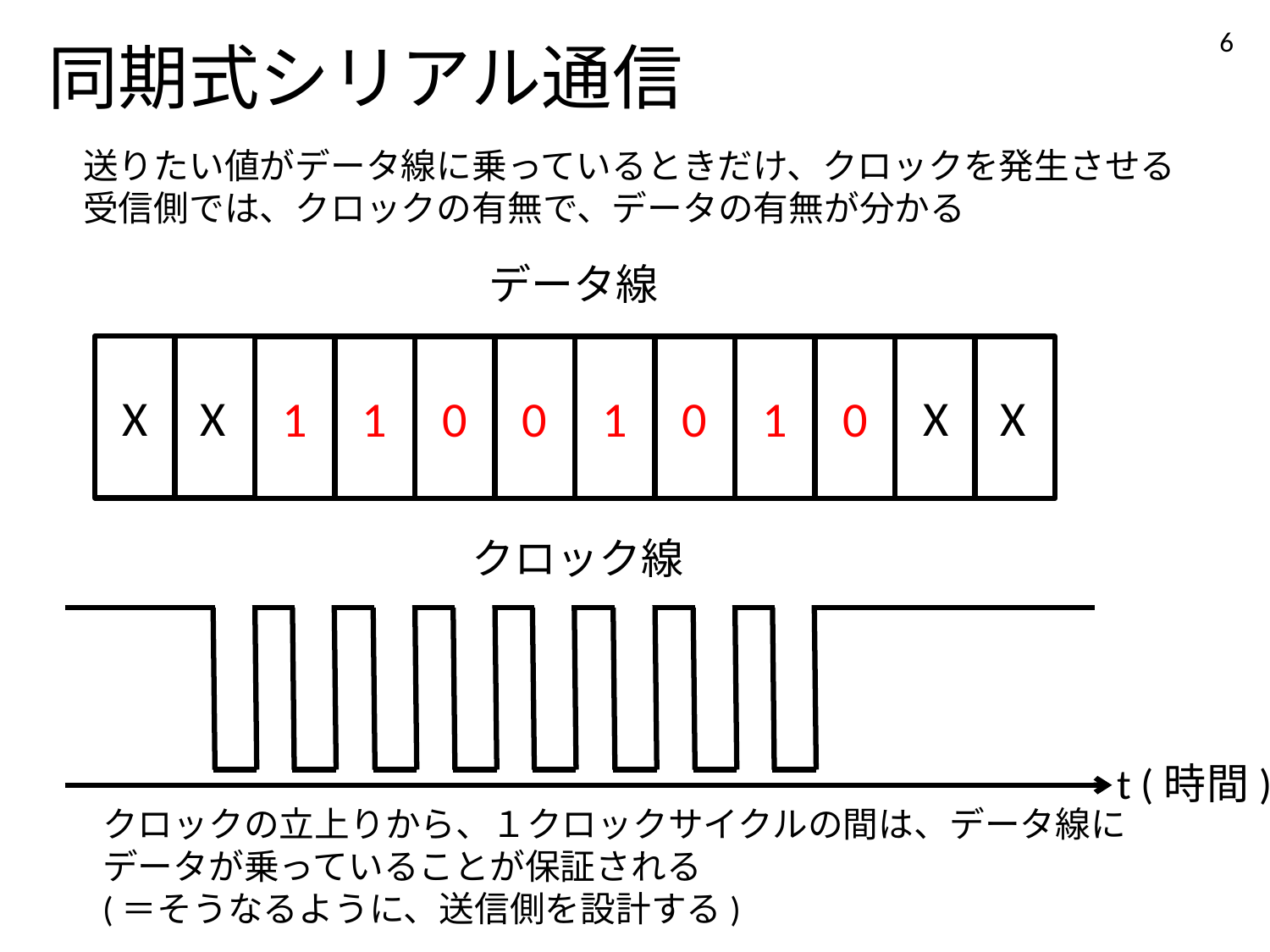

6
# 同期式シリアル通信
送りたい値がデータ線に乗っているときだけ、クロックを発生させる
受信側では、クロックの有無で、データの有無が分かる
データ線

X
X
X
X
1
1
0
0
1
0
1
0
クロック線
t (時間)
クロックの立上りから、１クロックサイクルの間は、データ線に
データが乗っていることが保証される
(＝そうなるように、送信側を設計する)